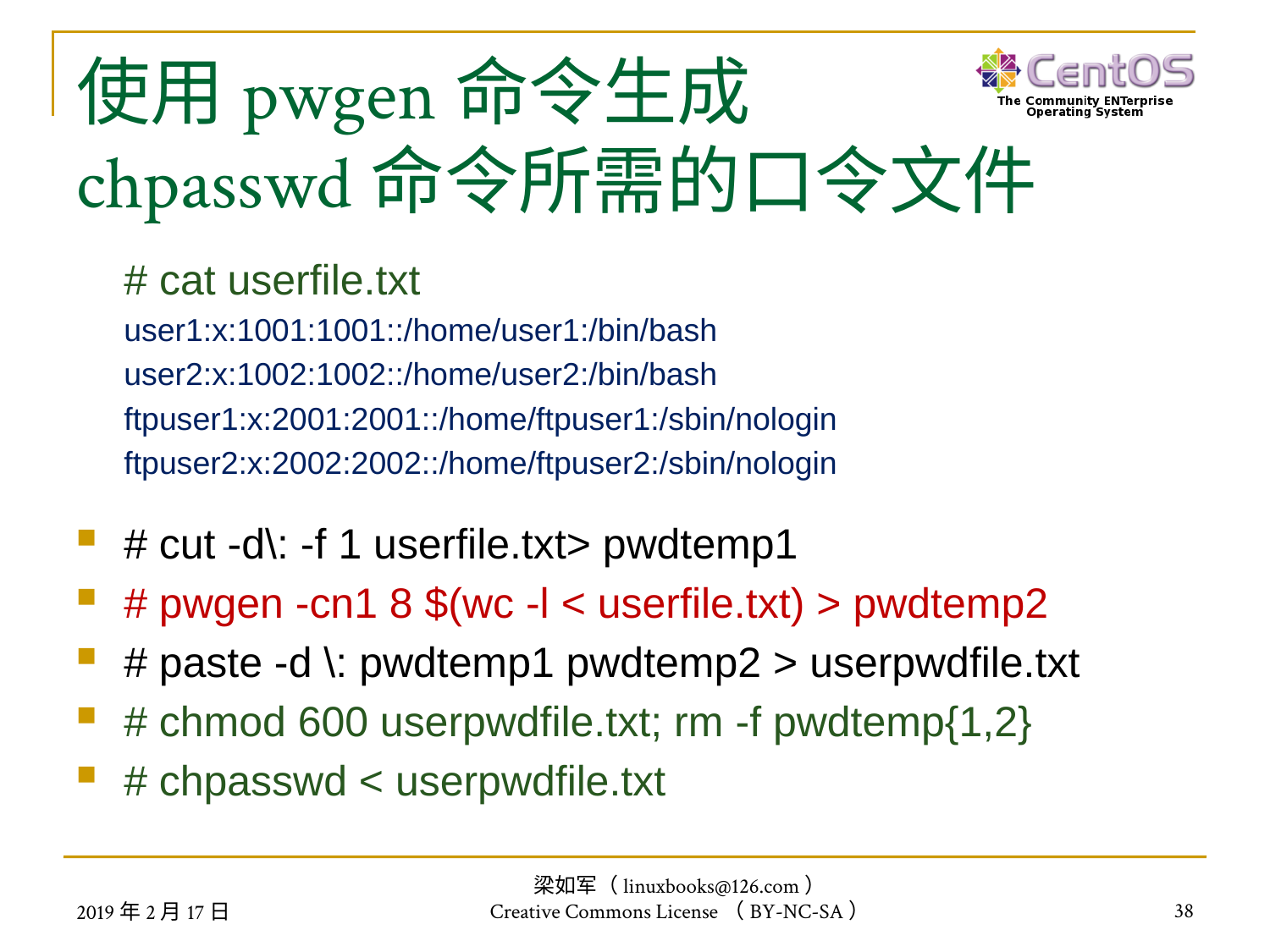

# 使用pwgen命令生成 chpasswd命令所需的口令文件
# cat userfile.txt
user1:x:1001:1001::/home/user1:/bin/bash
user2:x:1002:1002::/home/user2:/bin/bash
ftpuser1:x:2001:2001::/home/ftpuser1:/sbin/nologin
ftpuser2:x:2002:2002::/home/ftpuser2:/sbin/nologin

# cut -d\: -f 1 userfile.txt> pwdtemp1
# pwgen -cn1 8 $(wc -l < userfile.txt) > pwdtemp2
# paste -d \: pwdtemp1 pwdtemp2 > userpwdfile.txt
# chmod 600 userpwdfile.txt; rm -f pwdtemp{1,2}
# chpasswd < userpwdfile.txt
梁如军（linuxbooks@126.com）
Creative Commons License（BY-NC-SA）
2019年2月17日
38